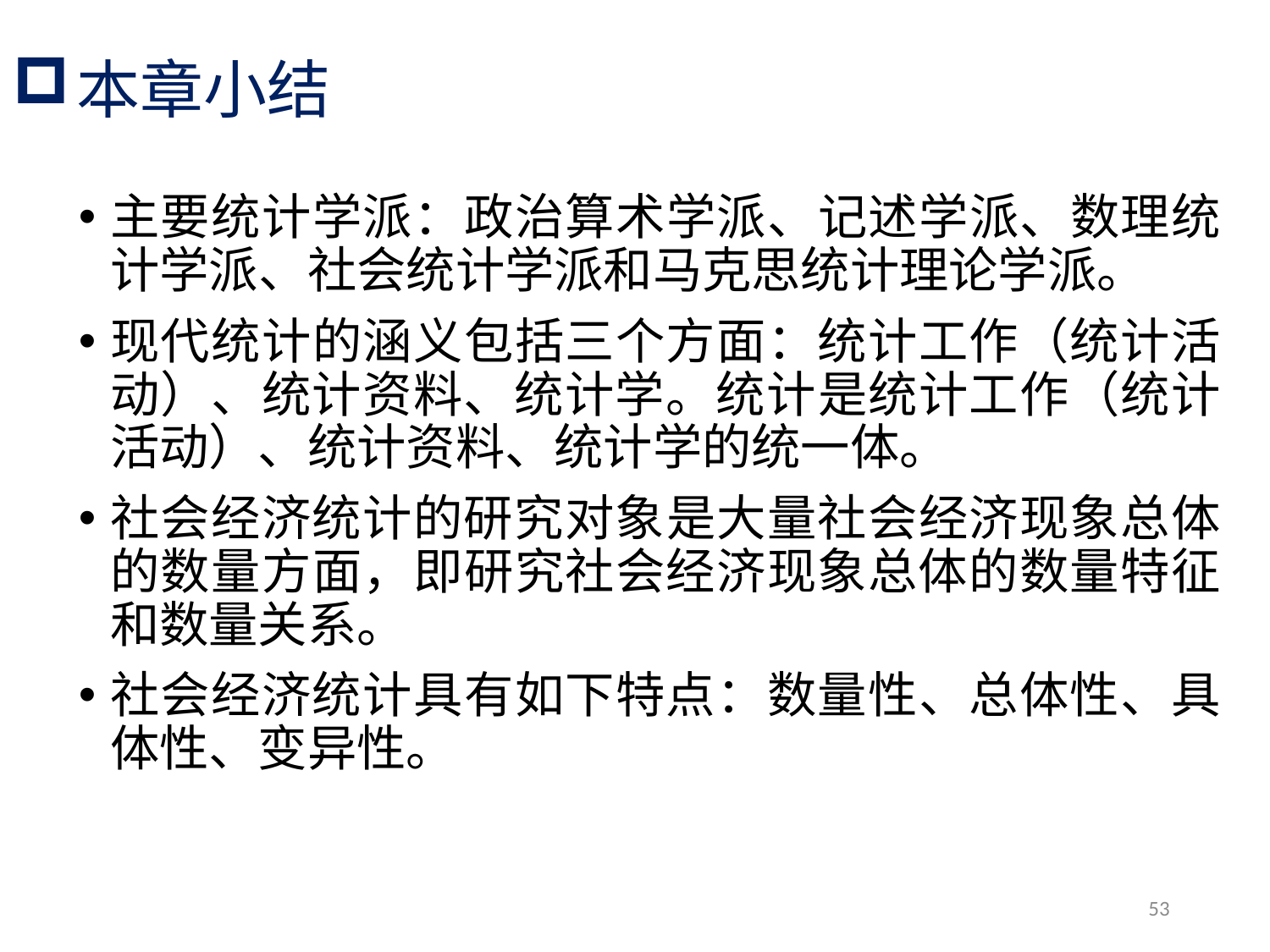

# 本章小结
主要统计学派：政治算术学派、记述学派、数理统计学派、社会统计学派和马克思统计理论学派。
现代统计的涵义包括三个方面：统计工作（统计活动）、统计资料、统计学。统计是统计工作（统计活动）、统计资料、统计学的统一体。
社会经济统计的研究对象是大量社会经济现象总体的数量方面，即研究社会经济现象总体的数量特征和数量关系。
社会经济统计具有如下特点：数量性、总体性、具体性、变异性。
53